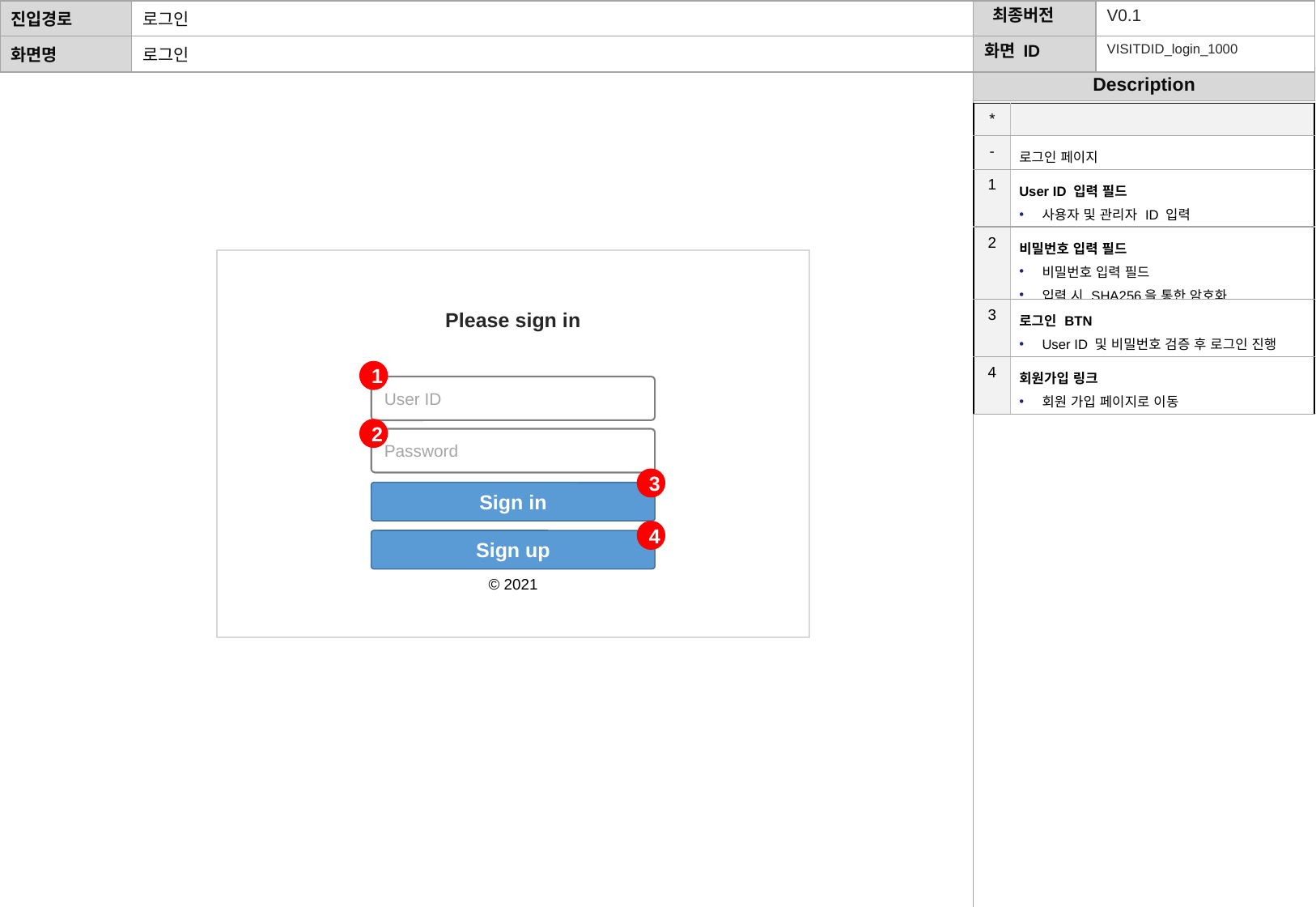

| 진입경로 | 로그인 | 최종버전 | V0.1 |
| --- | --- | --- | --- |
| 화면명 | 로그인 | 화면 ID | VISITDID\_login\_1000 |
| \* |  |
| --- | --- |
| - | 로그인 페이지 |
| 1 | User ID 입력 필드 사용자 및 관리자 ID 입력 |
| 2 | 비밀번호 입력 필드 비밀번호 입력 필드 입력 시 SHA256을 통한 암호화 |
| 3 | 로그인 BTN User ID 및 비밀번호 검증 후 로그인 진행 |
| 4 | 회원가입 링크 회원 가입 페이지로 이동 |

Please sign in
1
User ID
2
Password
3
Sign in
4
Sign up
© 2021